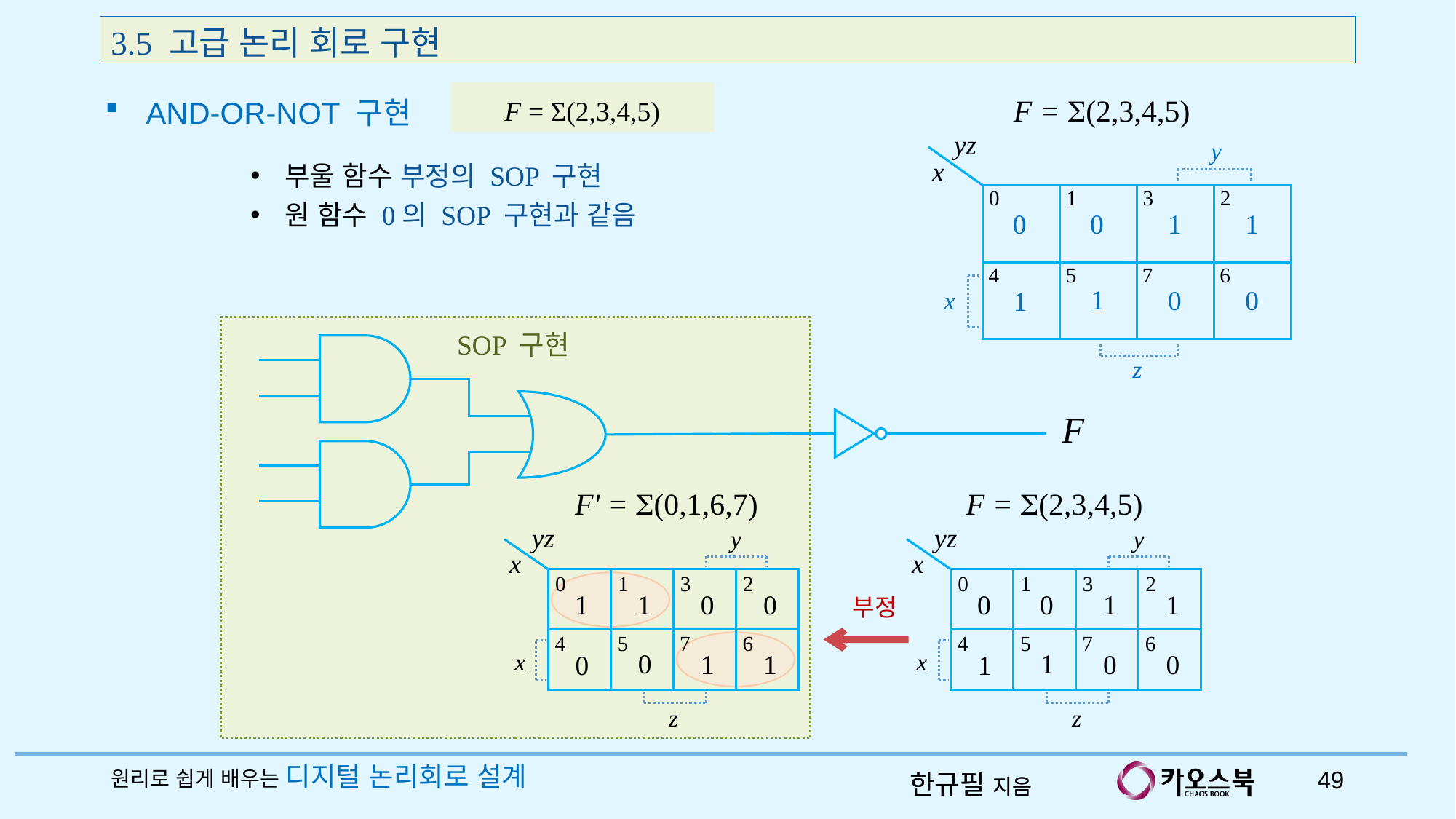

3.5 고급 논리 회로 구현
AND-OR-NOT 구현
F = Σ(2,3,4,5)
F = Σ(2,3,4,5)
yz
y
x
3
0
2
1

0
0
1
1
7
4
6
5

1
0
0
1
x
z
부울 함수 부정의 SOP 구현
원 함수 0의 SOP 구현과 같음

F

F = Σ(2,3,4,5)
F' = Σ(0,1,6,7)
yz
y
x
3
0
2
1

1
1
0
0
7
4
6
5

x
0
1
1
0
z
yz
y
x
3
0
2
1

0
0
1
1
7
4
6
5

x
1
0
0
1
z

부정

SOP 구현
원리로 쉽게 배우는 디지털 논리회로 설계
49